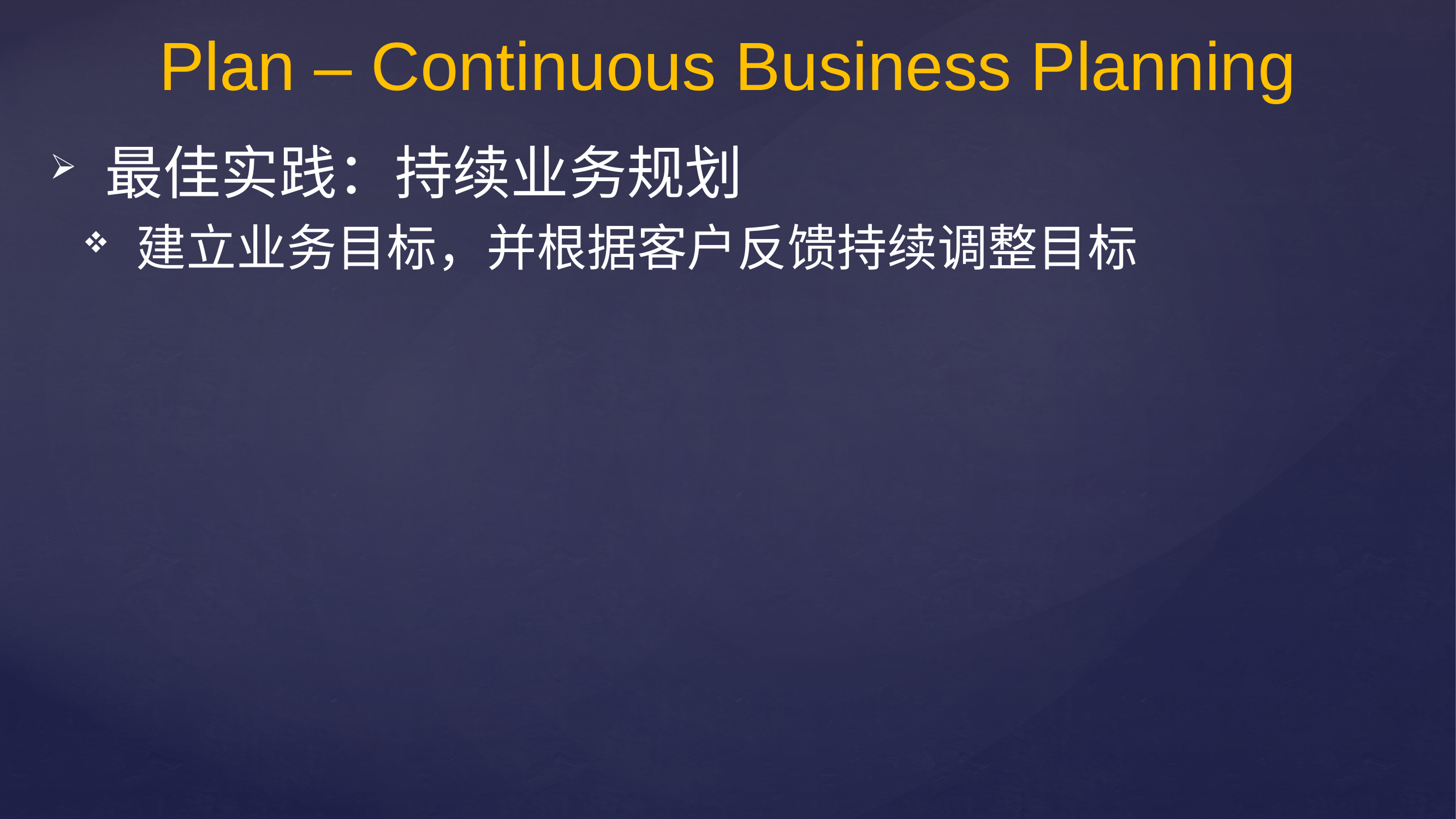

# Plan – Continuous Business Planning
最佳实践：持续业务规划
建立业务目标，并根据客户反馈持续调整目标